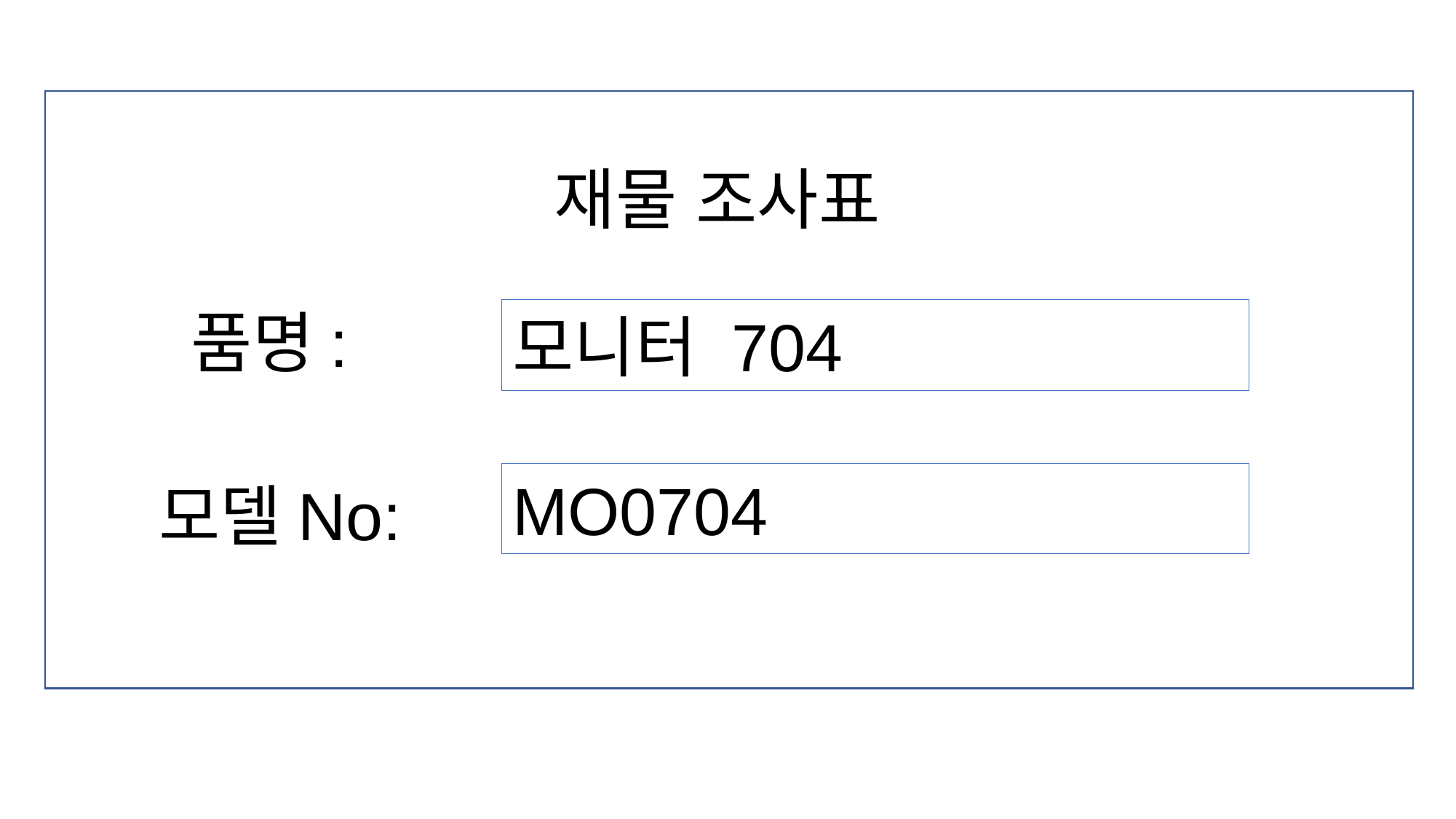

재물 조사표
품명:
모니터 704
MO0704
모델No: